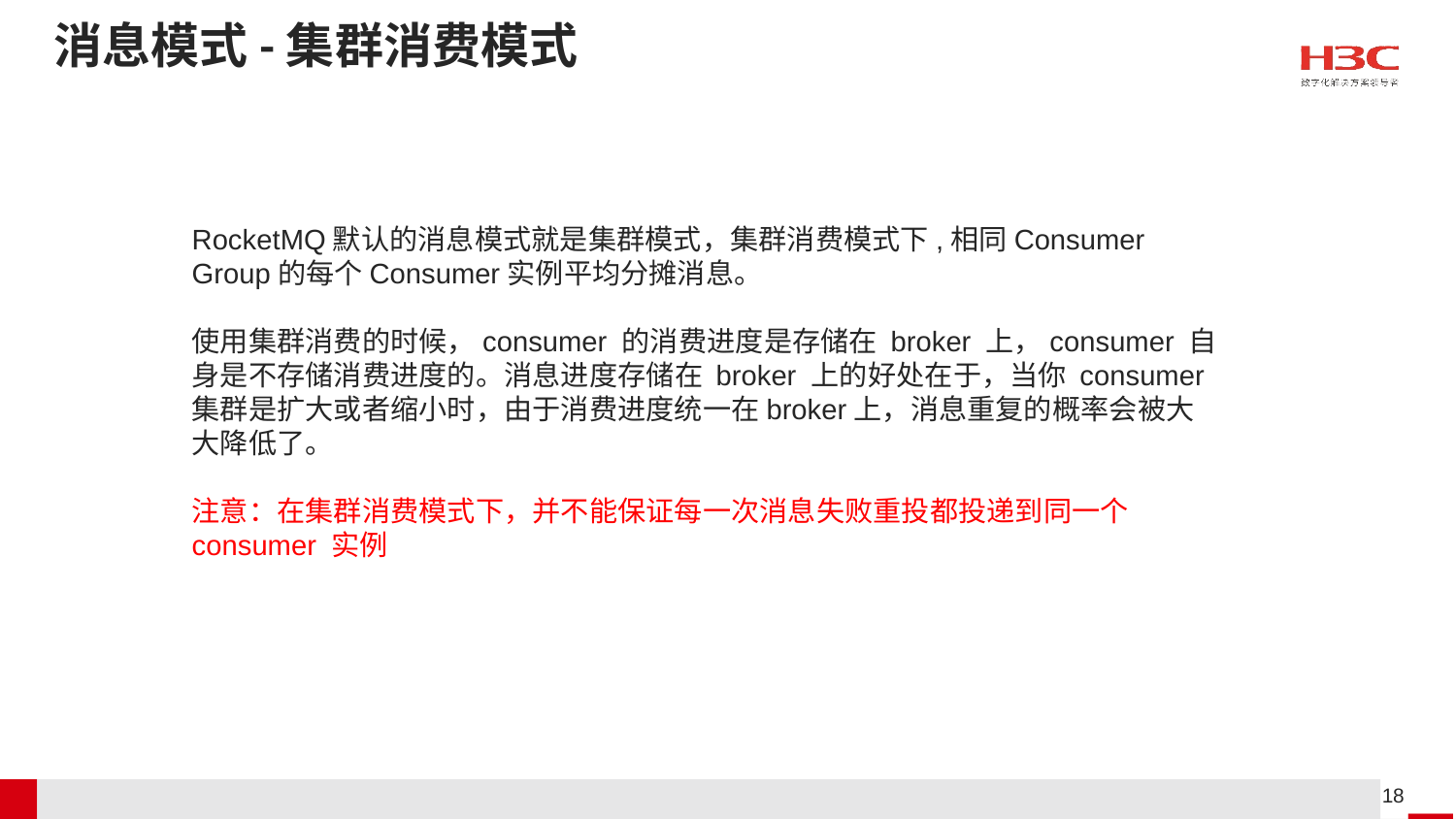

消息模式-集群消费模式
RocketMQ默认的消息模式就是集群模式，集群消费模式下,相同Consumer Group的每个Consumer实例平均分摊消息。

使用集群消费的时候，consumer 的消费进度是存储在 broker 上，consumer 自身是不存储消费进度的。消息进度存储在 broker 上的好处在于，当你 consumer 集群是扩大或者缩小时，由于消费进度统一在broker上，消息重复的概率会被大大降低了。

注意：在集群消费模式下，并不能保证每一次消息失败重投都投递到同一个 consumer 实例